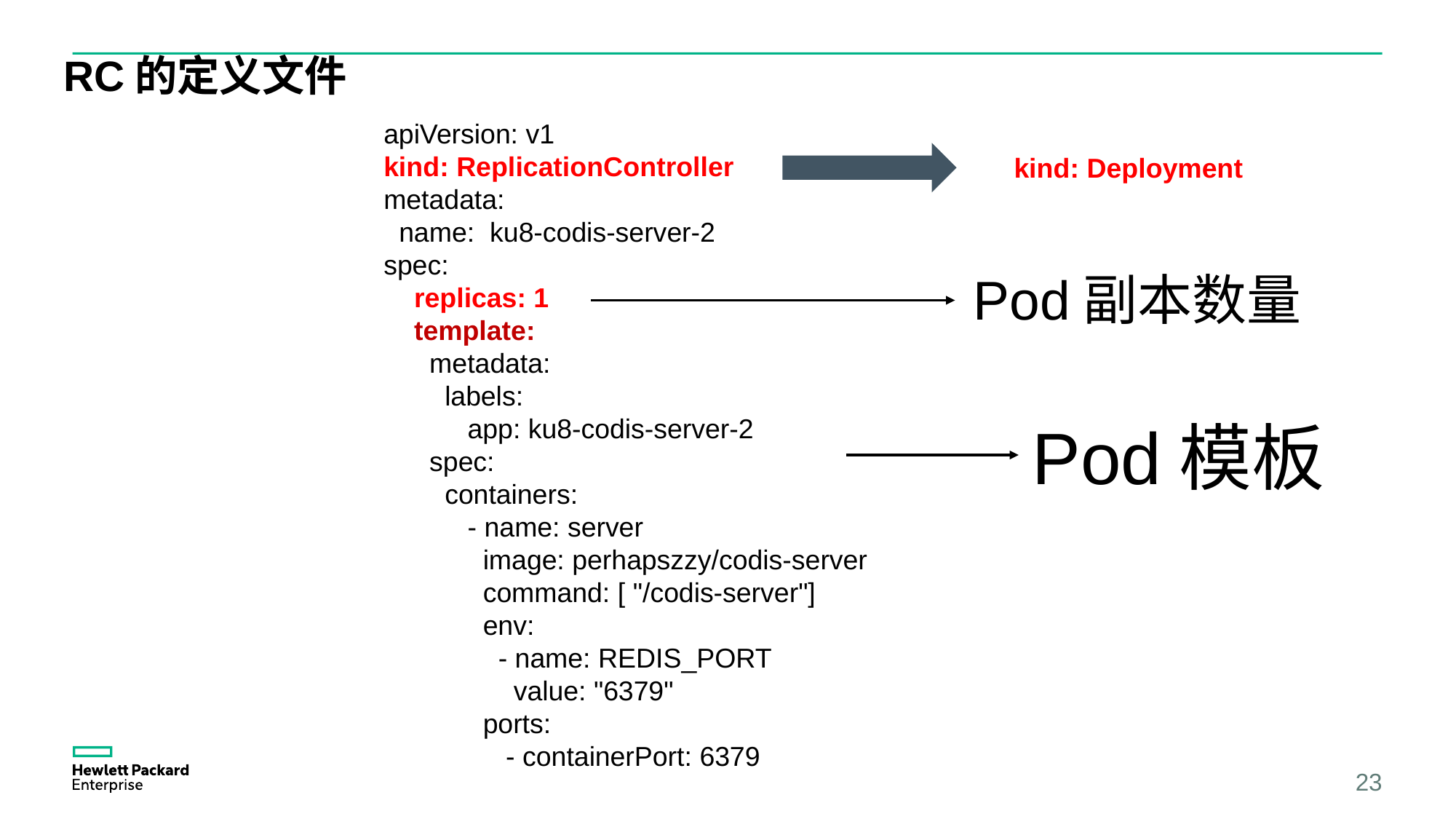

# RC的定义文件
apiVersion: v1
kind: ReplicationController
metadata:
  name:  ku8-codis-server-2
spec:
    replicas: 1
    template:
      metadata:
        labels:
           app: ku8-codis-server-2
      spec:
        containers:
           - name: server
             image: perhapszzy/codis-server
             command: [ "/codis-server"]
             env:
               - name: REDIS_PORT
                 value: "6379"
             ports:
                - containerPort: 6379

kind: Deployment
Pod副本数量
Pod模板
23